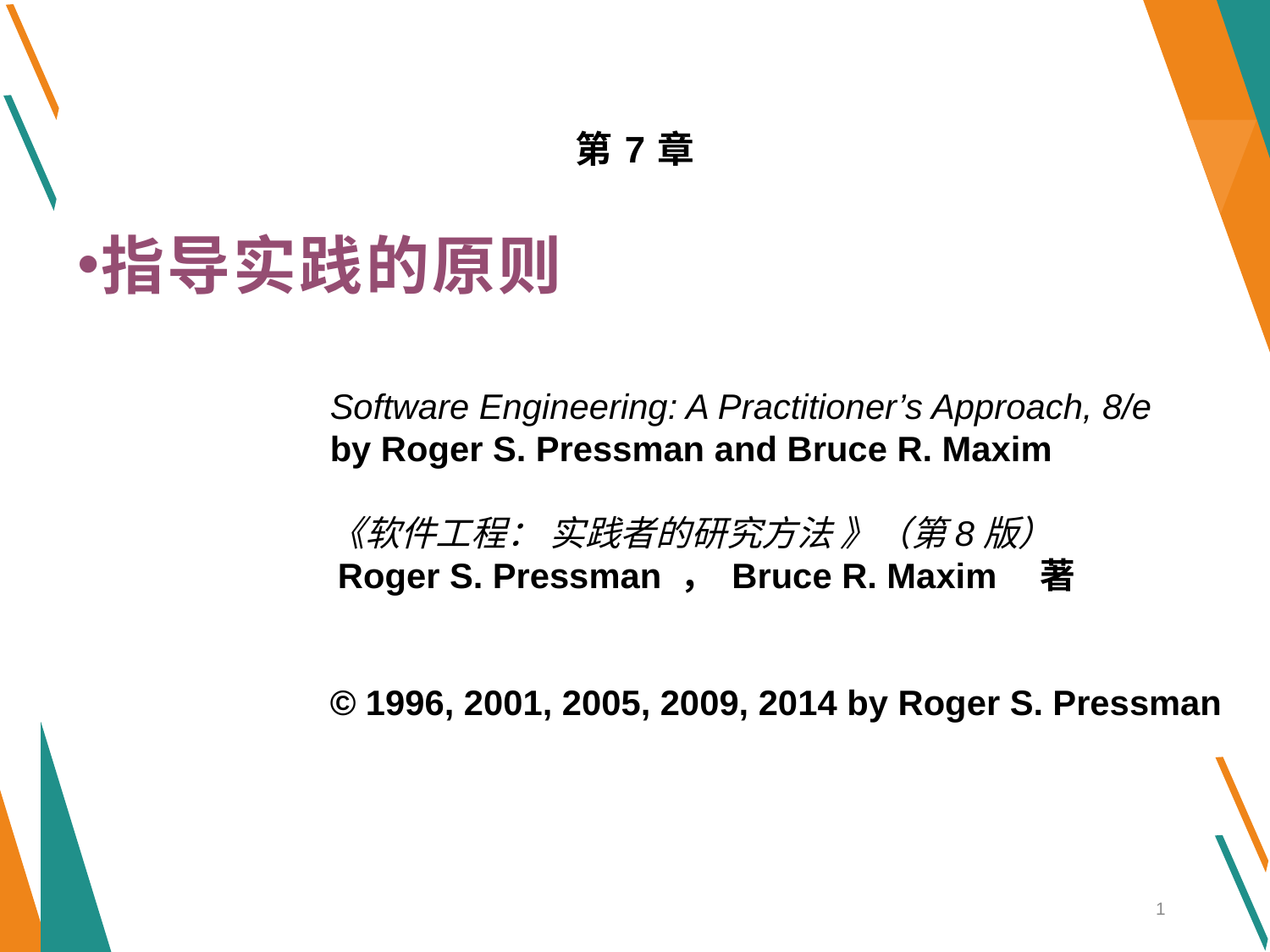

# 第7章
指导实践的原则
Software Engineering: A Practitioner’s Approach, 8/e
by Roger S. Pressman and Bruce R. Maxim

《软件工程： 实践者的研究方法 》（第8版）
 Roger S. Pressman ， Bruce R. Maxim　著

© 1996, 2001, 2005, 2009, 2014 by Roger S. Pressman
1